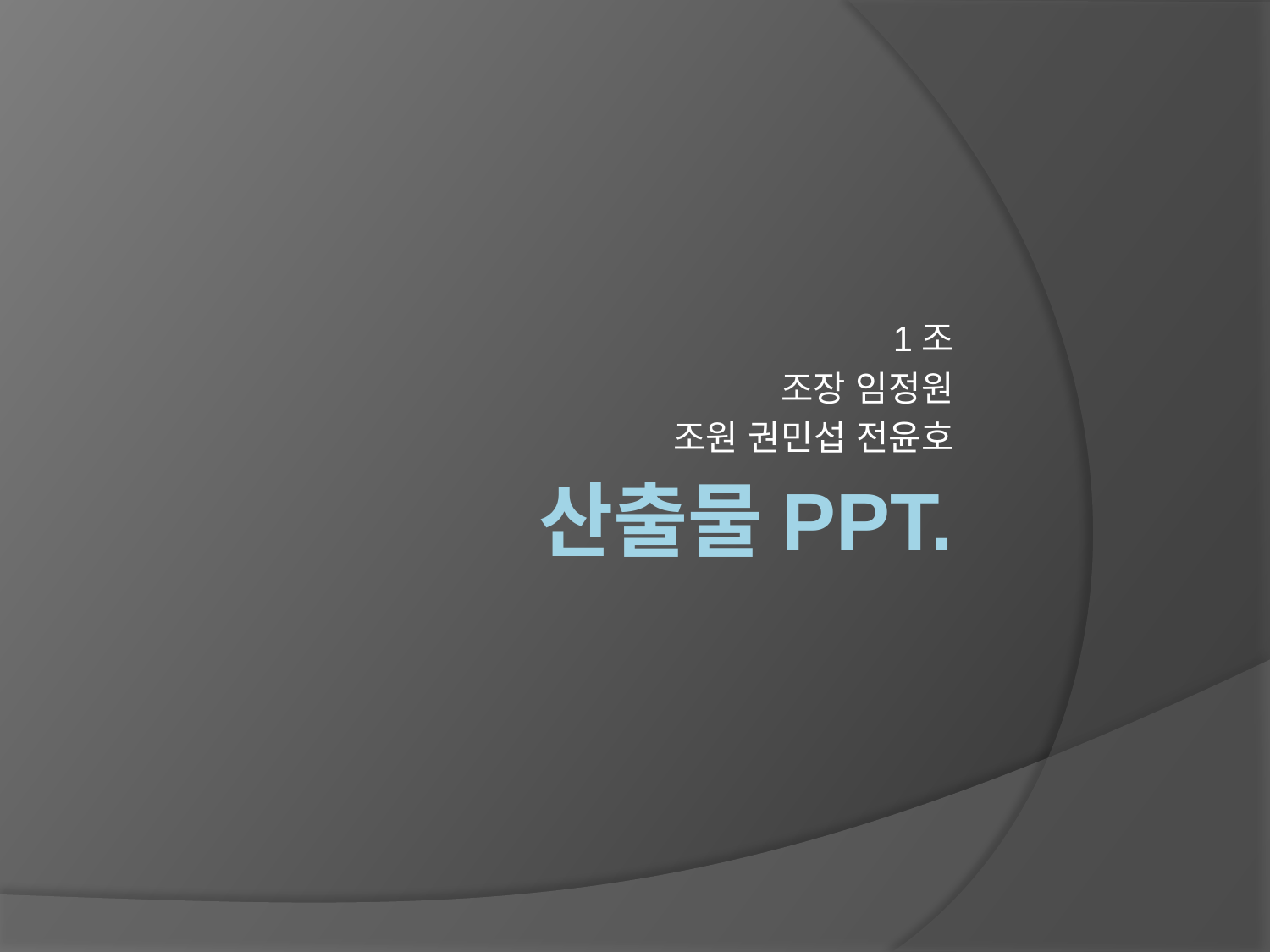

1조
조장 임정원
조원 권민섭 전윤호
# 산출물ppt.